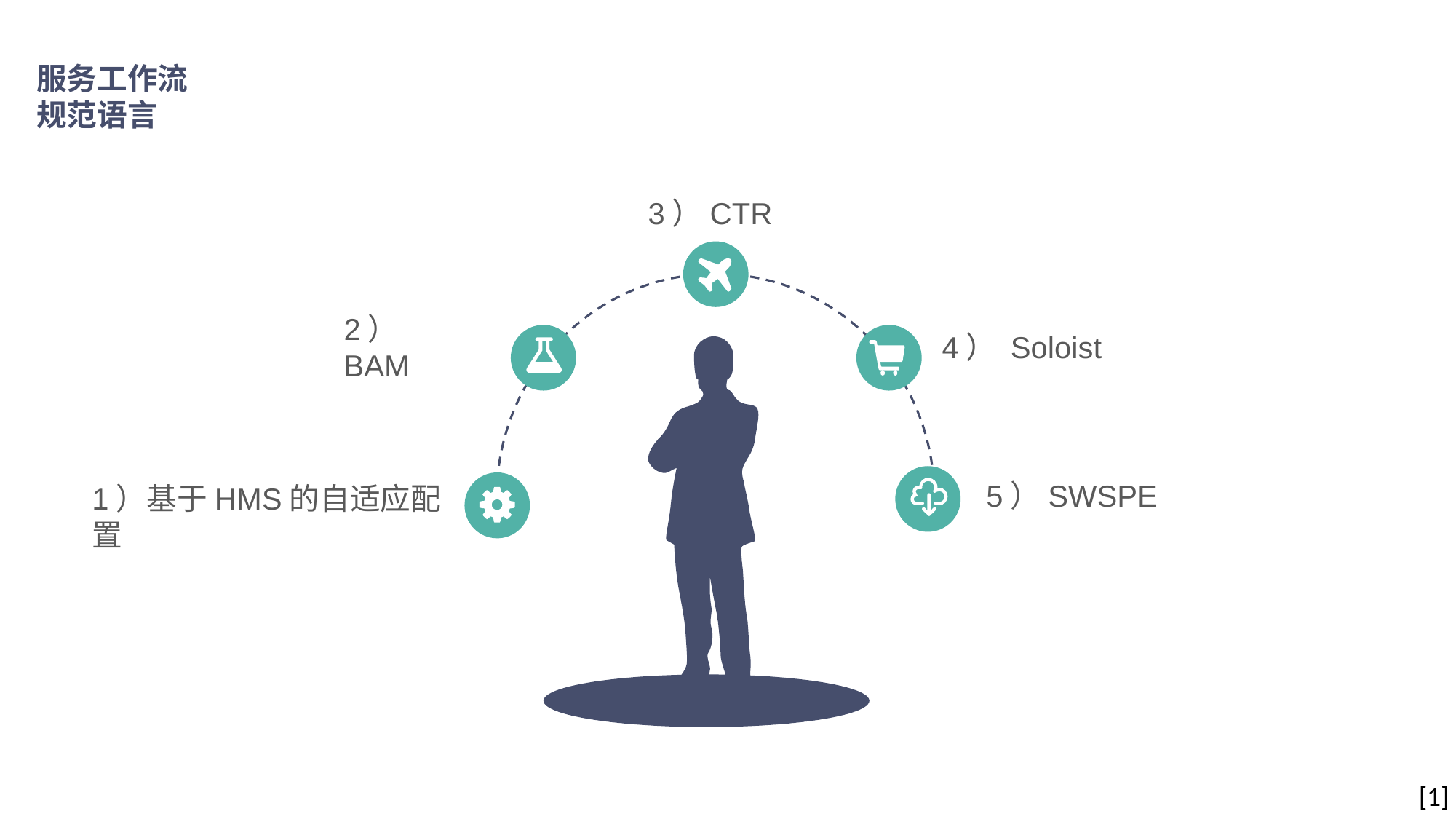

服务工作流
规范语言

3）CTR

2） BAM
4） Soloist

5）SWSPE

1）基于HMS的自适应配置

[1]